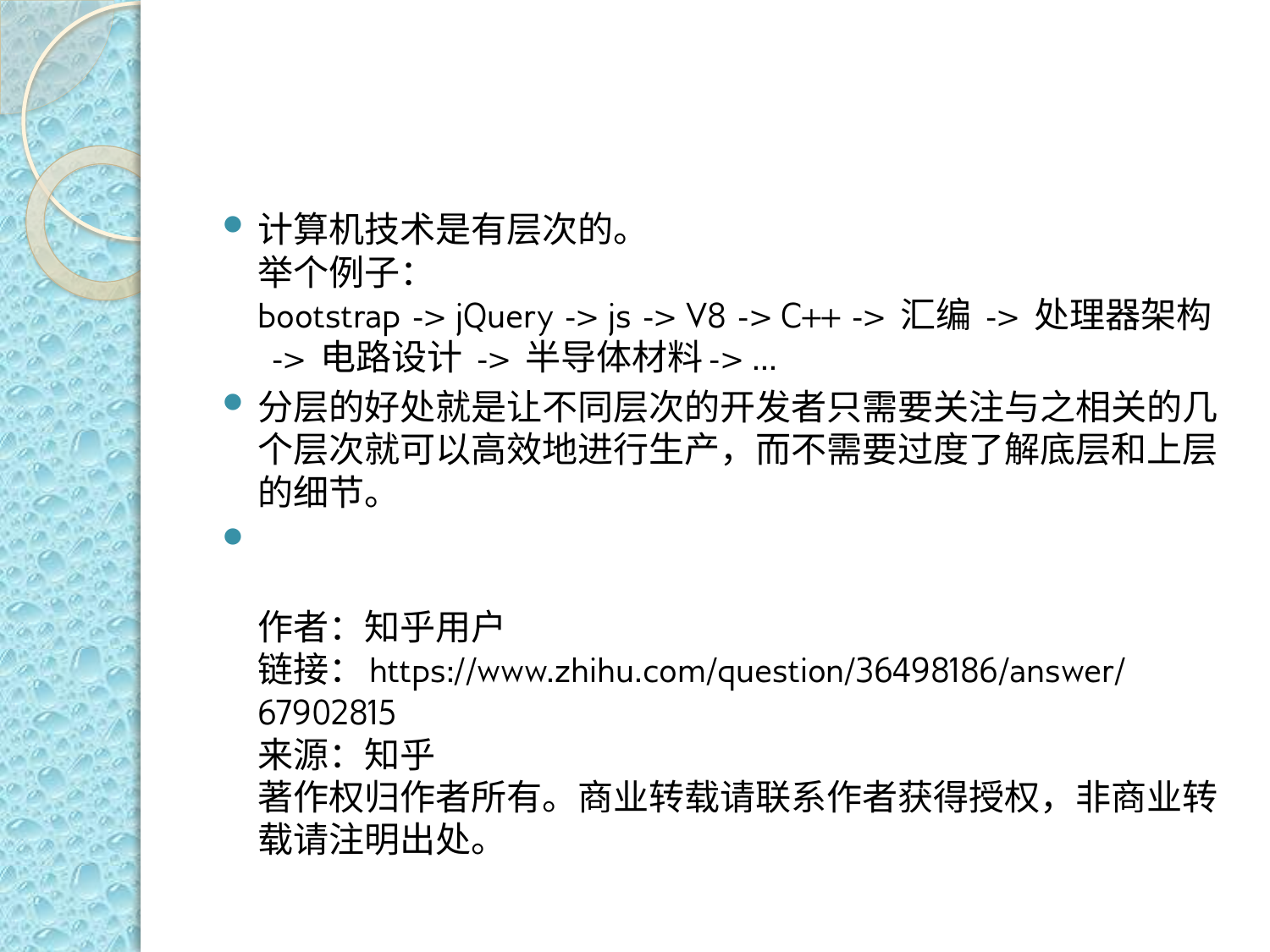

#
计算机技术是有层次的。
举个例子：
bootstrap -> jQuery -> js -> V8 -> C++ -> 汇编 -> 处理器架构 -> 电路设计 -> 半导体材料-> ...
分层的好处就是让不同层次的开发者只需要关注与之相关的几个层次就可以高效地进行生产，而不需要过度了解底层和上层的细节。
作者：知乎用户
链接：https://www.zhihu.com/question/36498186/answer/67902815
来源：知乎
著作权归作者所有。商业转载请联系作者获得授权，非商业转载请注明出处。